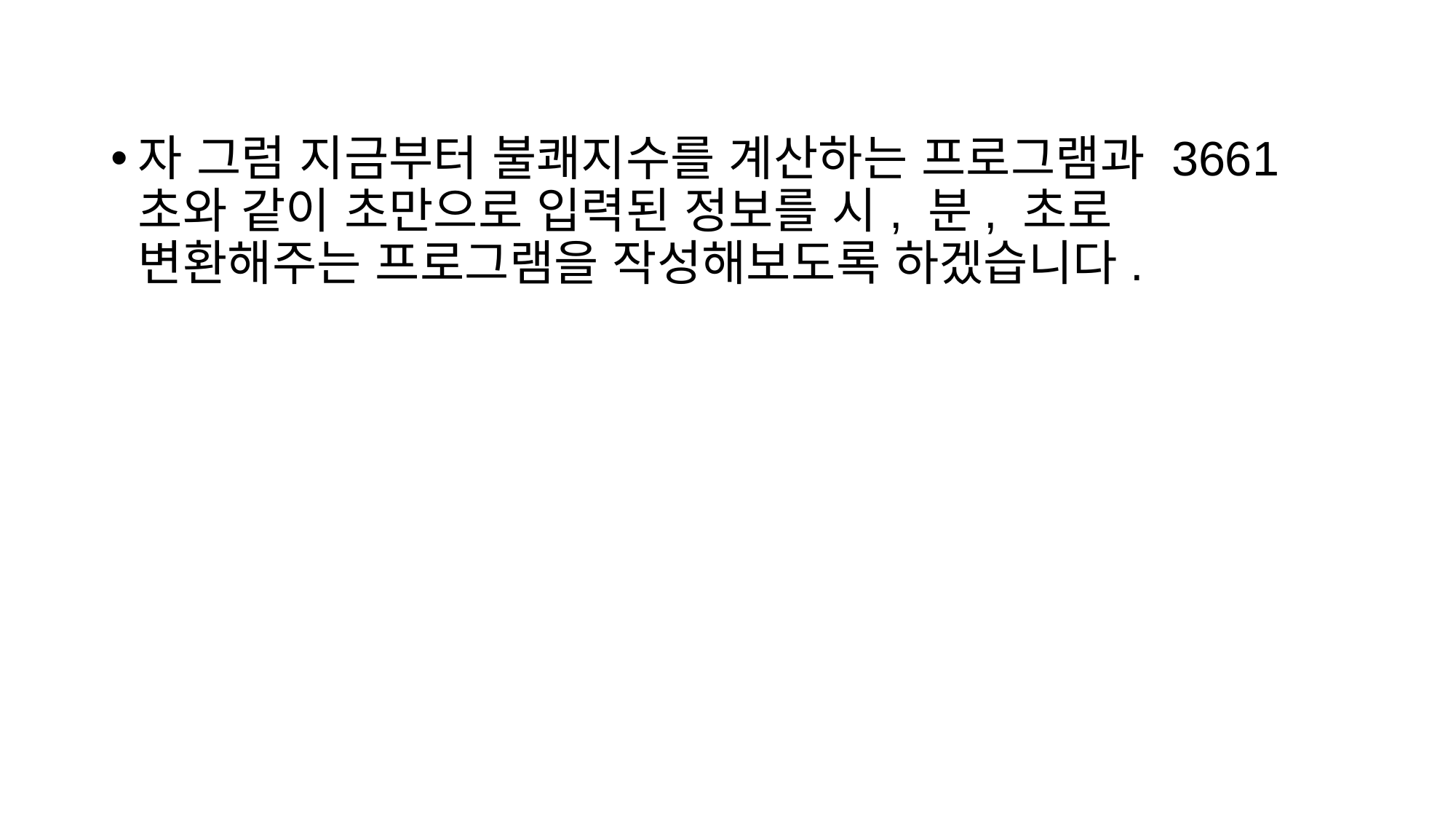

자 그럼 지금부터 불쾌지수를 계산하는 프로그램과 3661초와 같이 초만으로 입력된 정보를 시, 분, 초로 변환해주는 프로그램을 작성해보도록 하겠습니다.